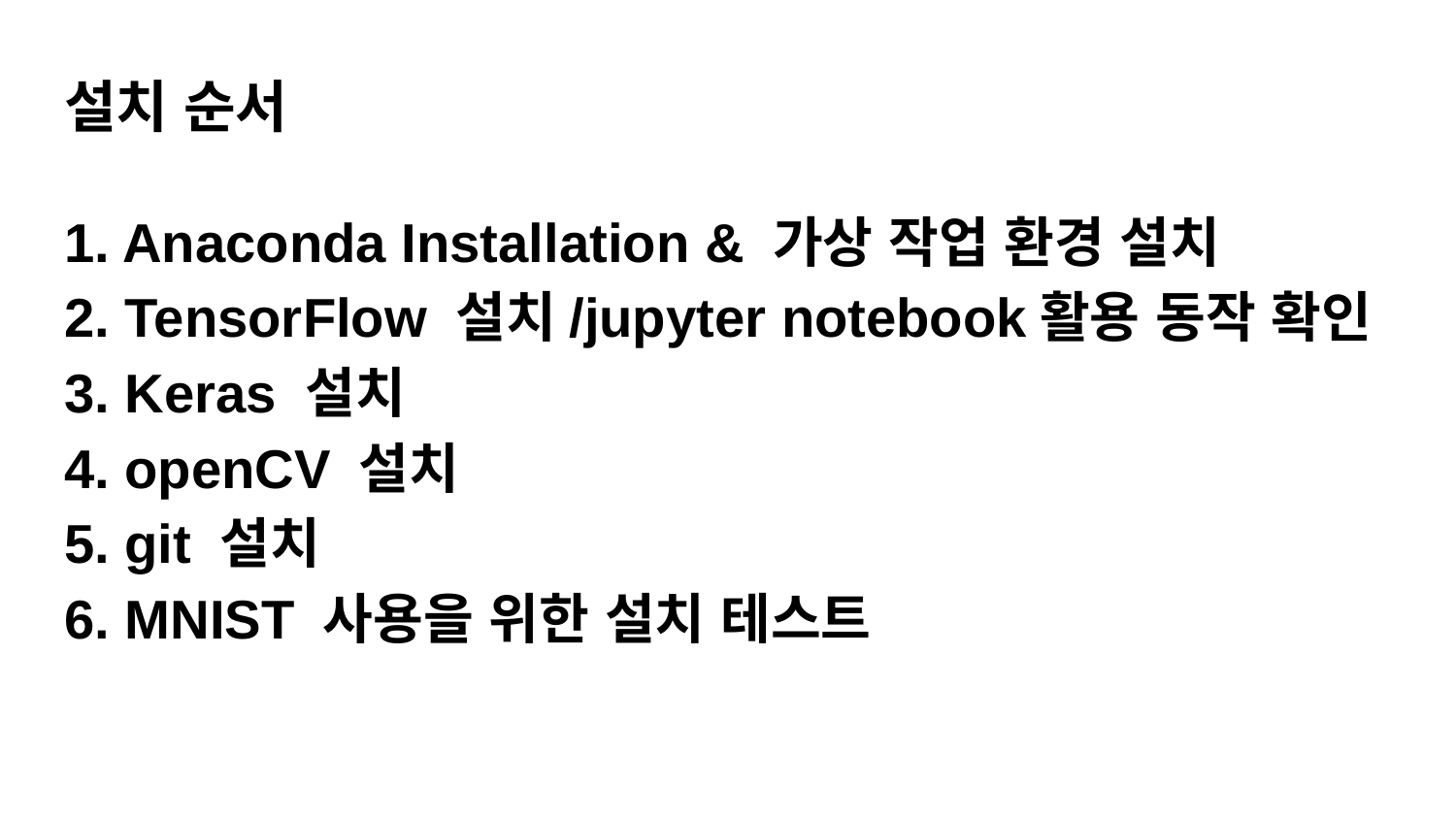

# 설치 순서
1. Anaconda Installation & 가상 작업 환경 설치
2. TensorFlow 설치/jupyter notebook활용 동작 확인
3. Keras 설치
4. openCV 설치
5. git 설치
6. MNIST 사용을 위한 설치 테스트